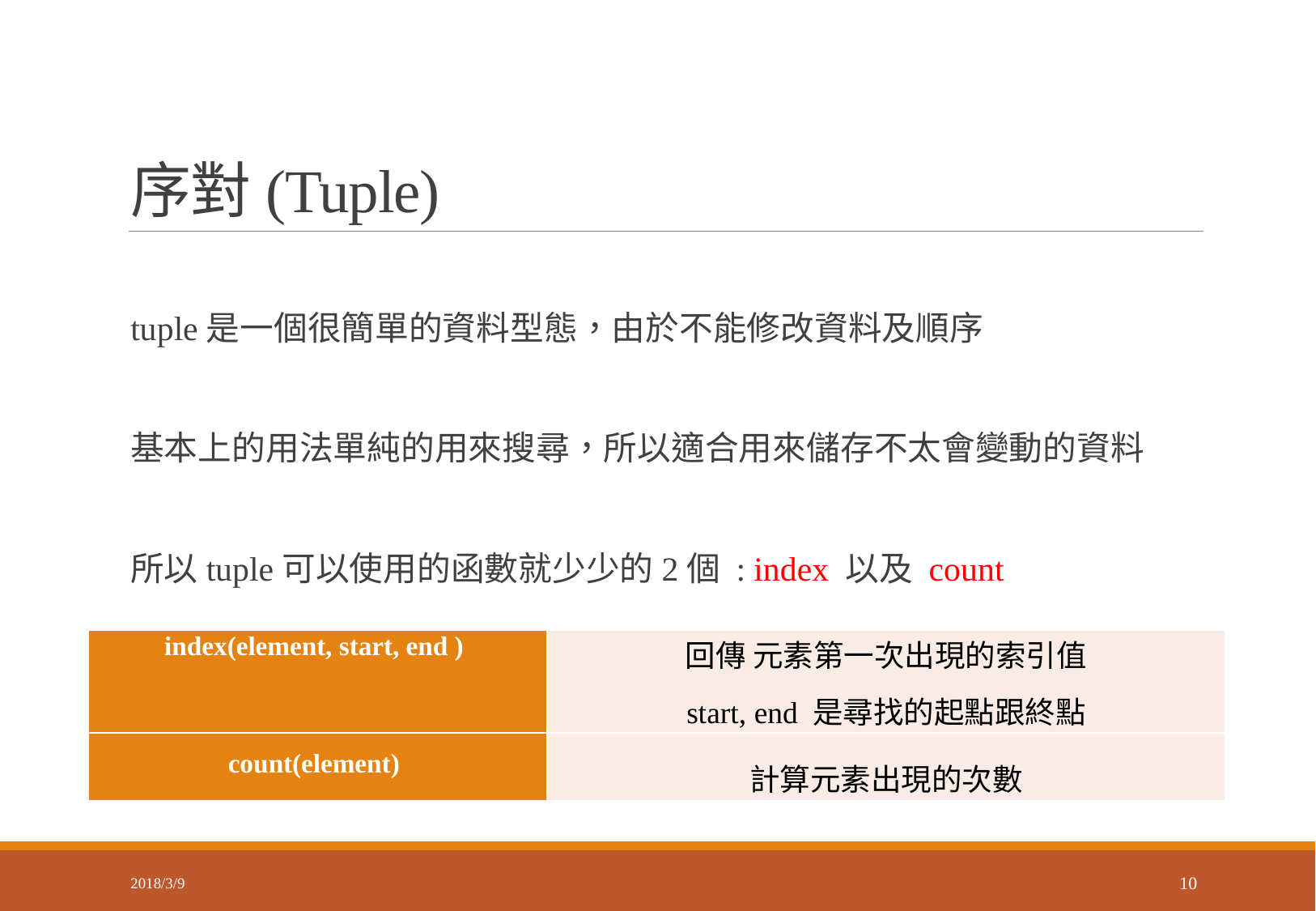

# 序對(Tuple)

tuple是一個很簡單的資料型態，由於不能修改資料及順序

基本上的用法單純的用來搜尋，所以適合用來儲存不太會變動的資料

所以tuple可以使用的函數就少少的2個 : index 以及 count

| index(element, start, end ) | 回傳 元素第一次出現的索引值 start, end 是尋找的起點跟終點 |
| --- | --- |
| count(element) | 計算元素出現的次數 |
2018/3/9
10